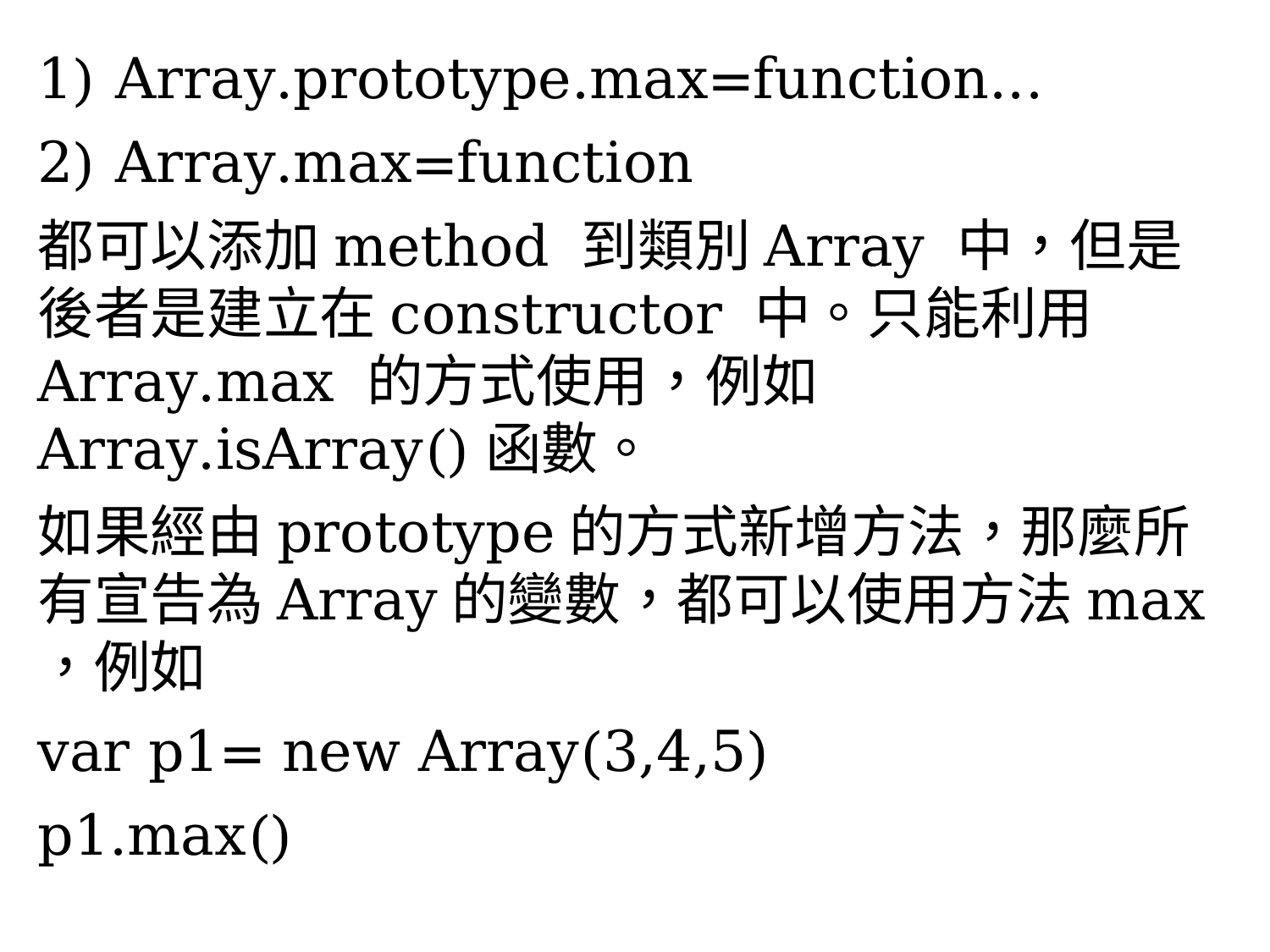

1) Array.prototype.max=function...
2) Array.max=function
都可以添加method 到類別Array 中，但是後者是建立在constructor 中。只能利用Array.max 的方式使用，例如Array.isArray()函數。
如果經由prototype的方式新增方法，那麼所有宣告為Array的變數，都可以使用方法max ，例如
var p1= new Array(3,4,5)
p1.max()